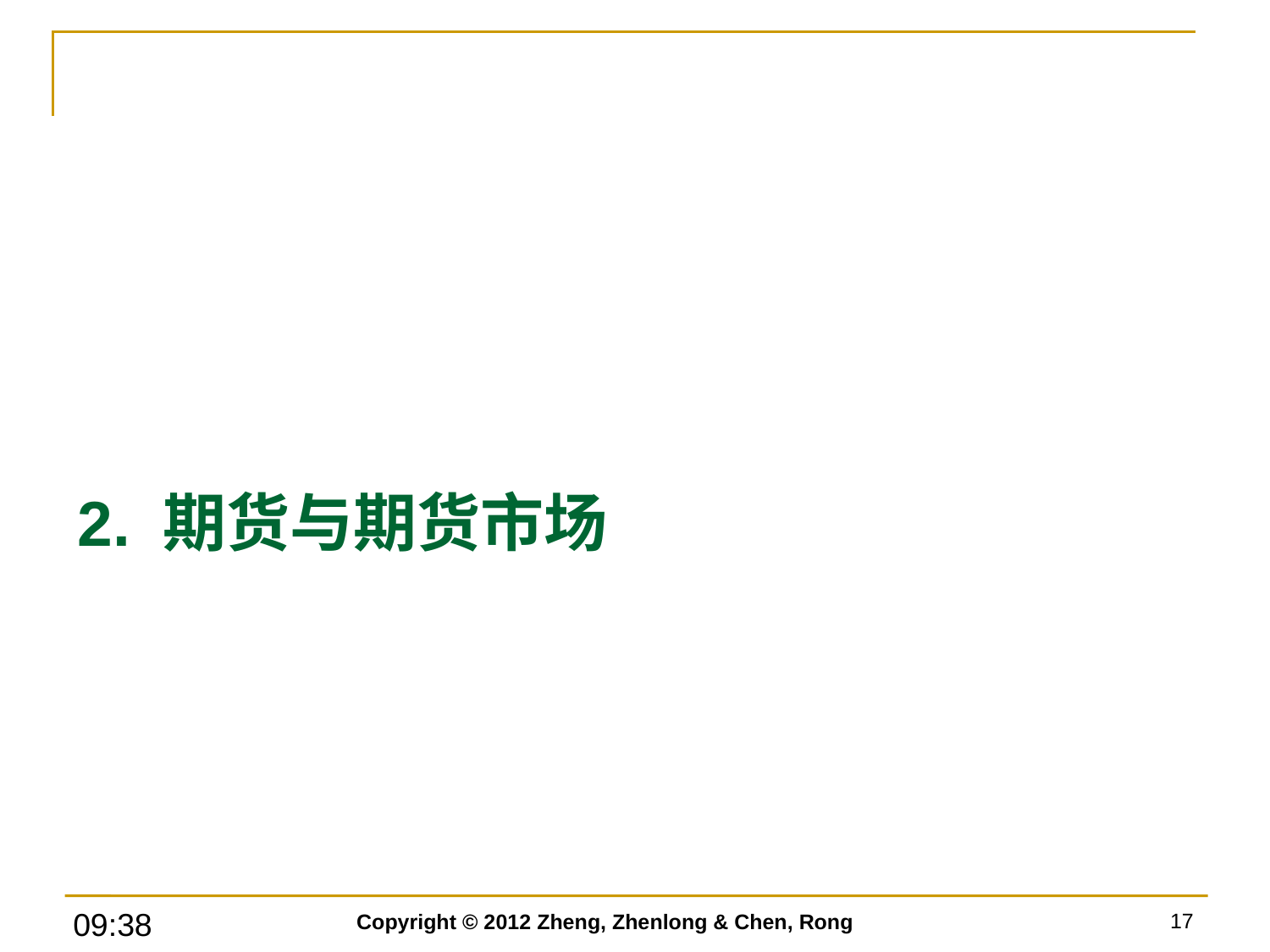

# 2. 期货与期货市场
17
Copyright © 2012 Zheng, Zhenlong & Chen, Rong